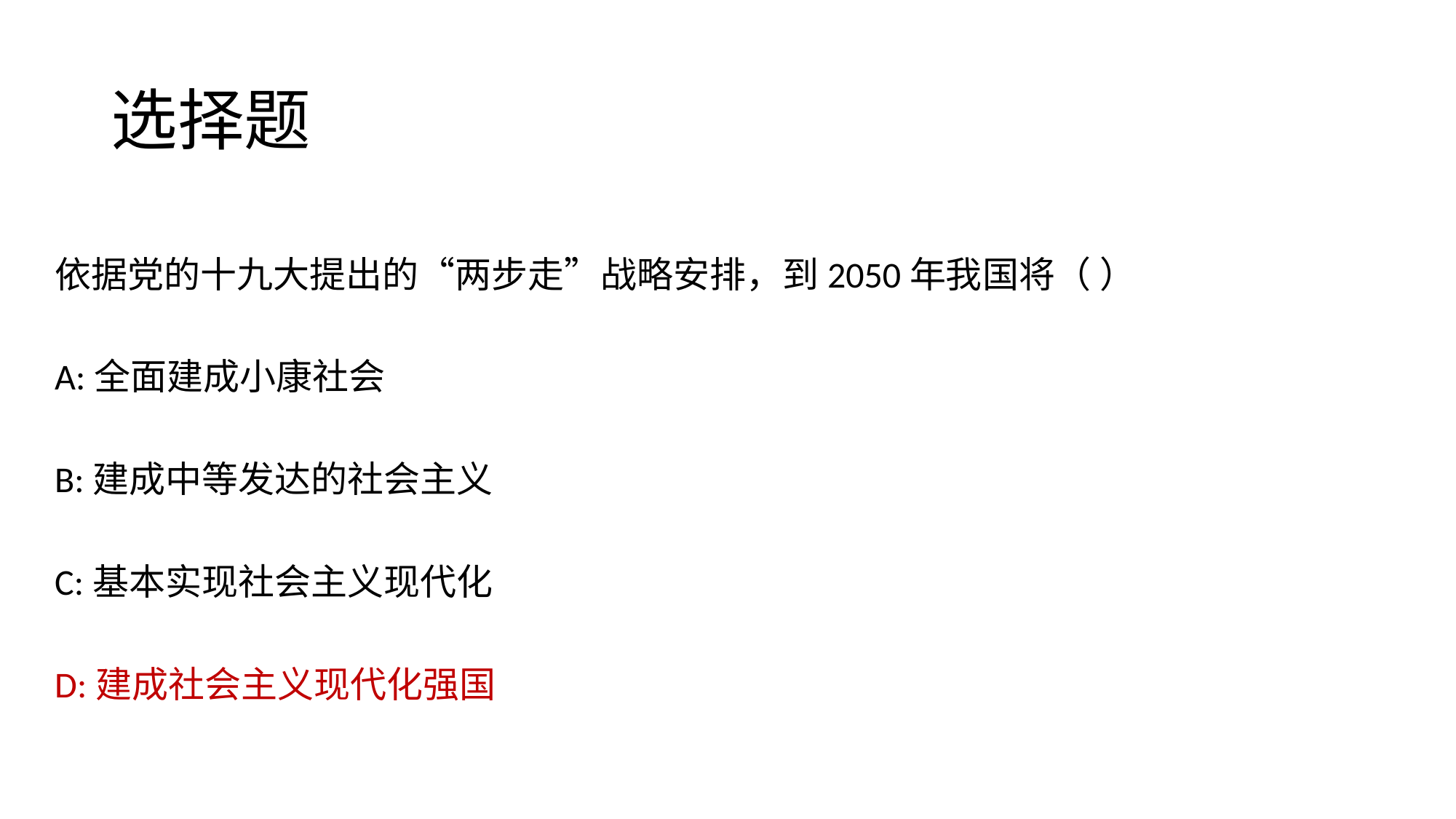

# 选择题
依据党的十九大提出的“两步走”战略安排，到2050年我国将（ ）
A:全面建成小康社会
B:建成中等发达的社会主义
C:基本实现社会主义现代化
D:建成社会主义现代化强国